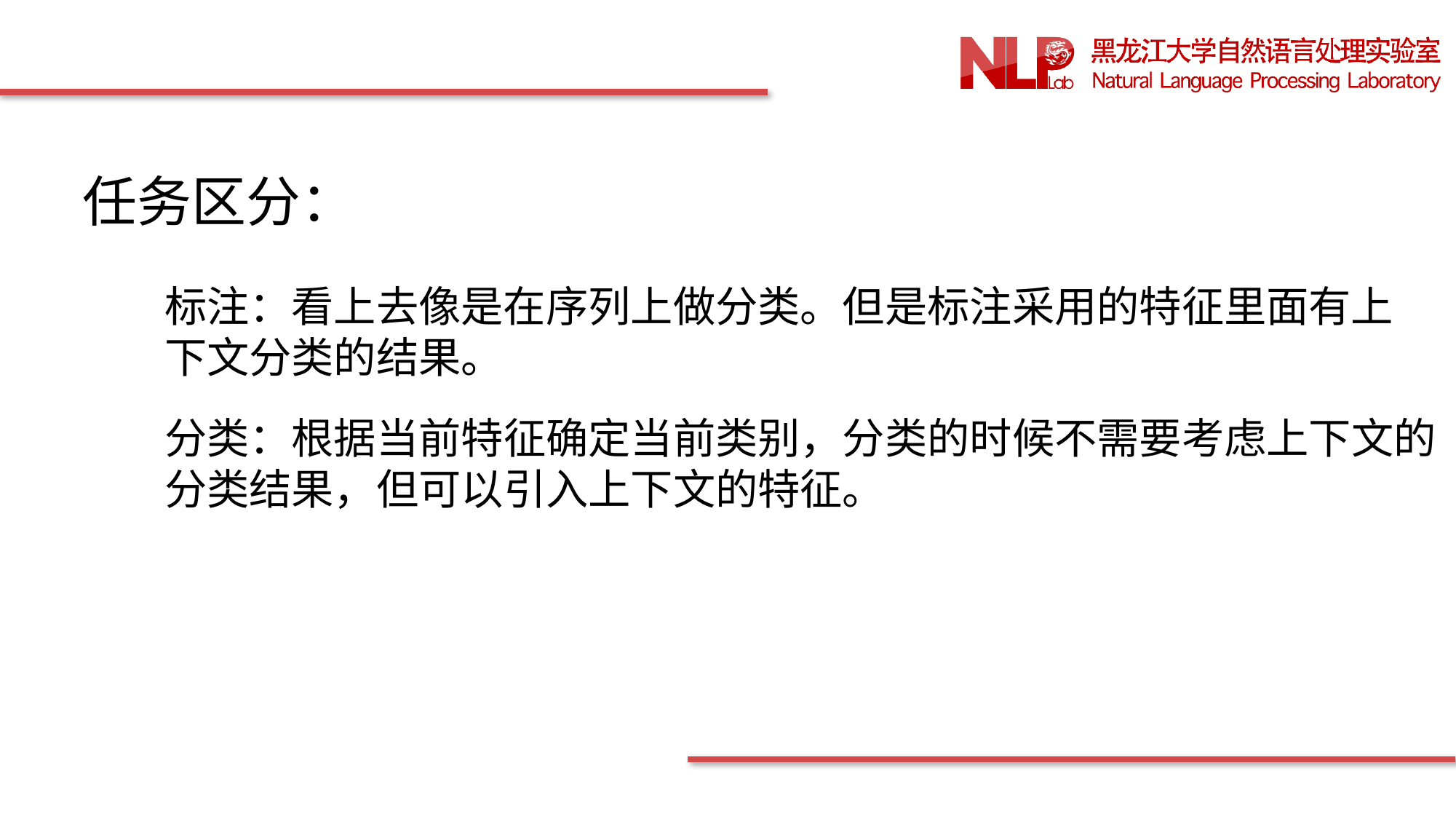

任务区分：
标注：看上去像是在序列上做分类。但是标注采用的特征里面有上下文分类的结果。
分类：根据当前特征确定当前类别，分类的时候不需要考虑上下文的分类结果，但可以引入上下文的特征。